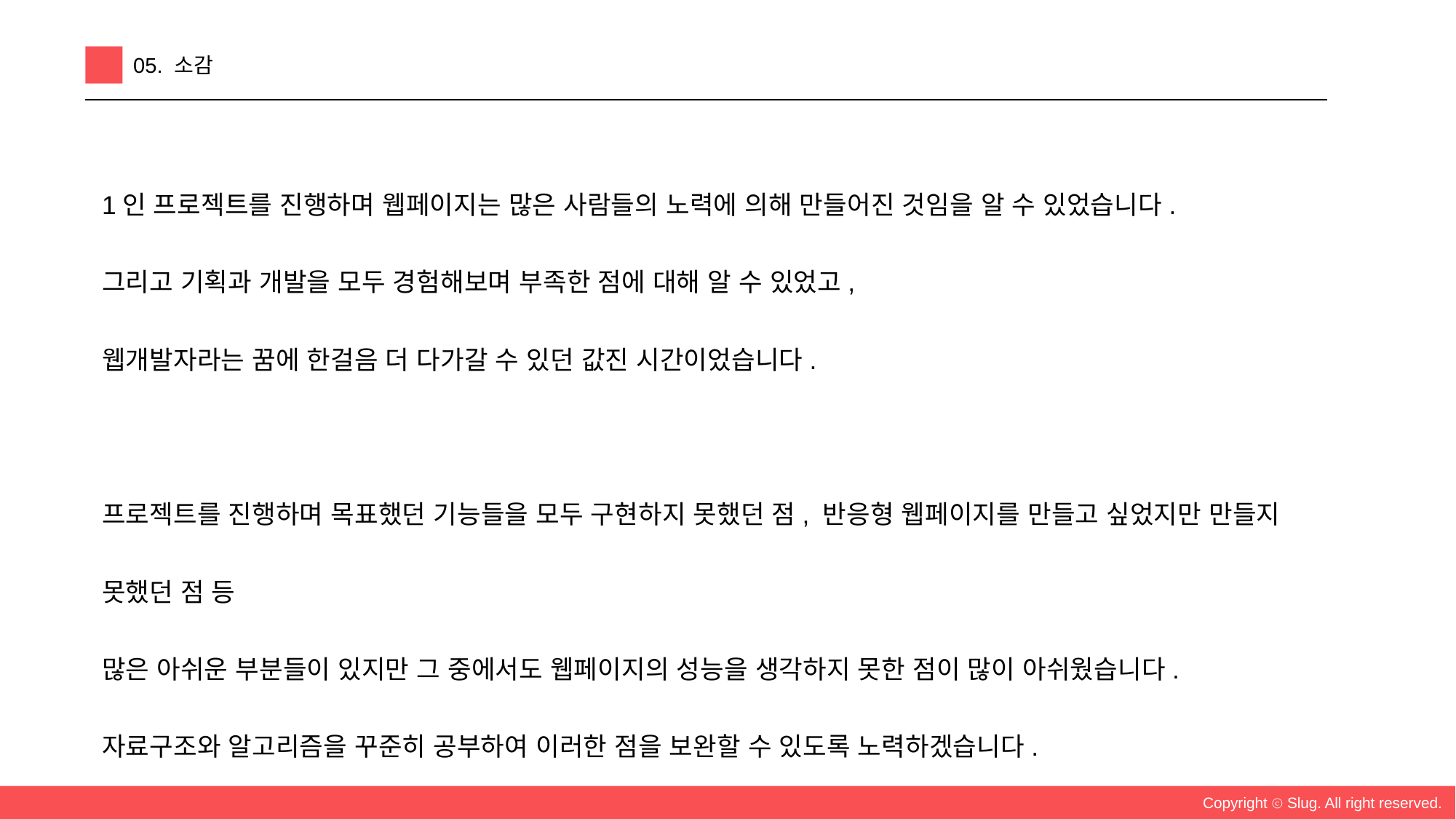

05. 소감
1인 프로젝트를 진행하며 웹페이지는 많은 사람들의 노력에 의해 만들어진 것임을 알 수 있었습니다.
그리고 기획과 개발을 모두 경험해보며 부족한 점에 대해 알 수 있었고,
웹개발자라는 꿈에 한걸음 더 다가갈 수 있던 값진 시간이었습니다.

프로젝트를 진행하며 목표했던 기능들을 모두 구현하지 못했던 점, 반응형 웹페이지를 만들고 싶었지만 만들지 못했던 점 등
많은 아쉬운 부분들이 있지만 그 중에서도 웹페이지의 성능을 생각하지 못한 점이 많이 아쉬웠습니다.
자료구조와 알고리즘을 꾸준히 공부하여 이러한 점을 보완할 수 있도록 노력하겠습니다.

Copyright ⓒ Slug. All right reserved.